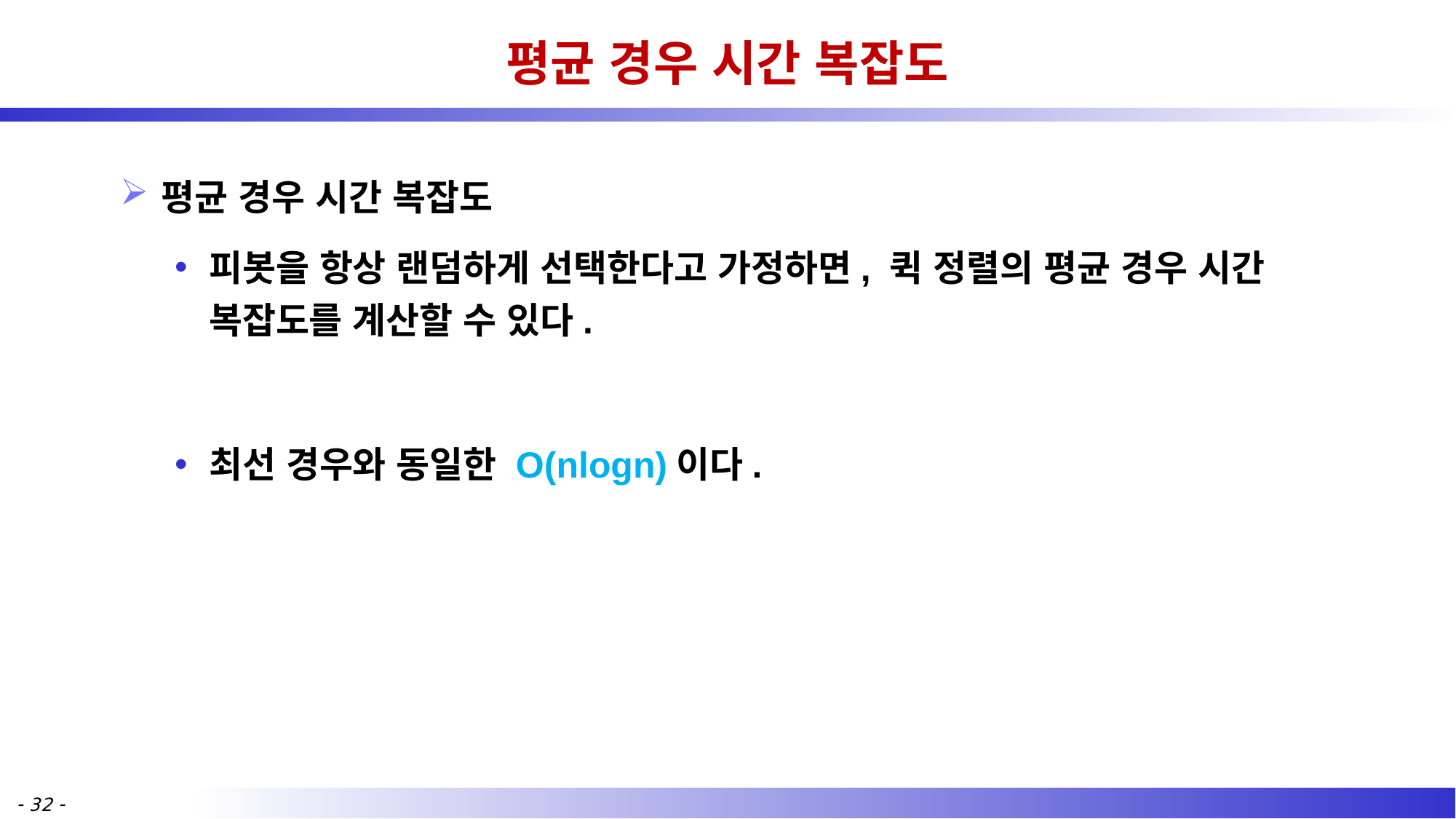

# 평균 경우 시간 복잡도
평균 경우 시간 복잡도
피봇을 항상 랜덤하게 선택한다고 가정하면, 퀵 정렬의 평균 경우 시간 복잡도를 계산할 수 있다.

최선 경우와 동일한 O(nlogn)이다.
- 32 -